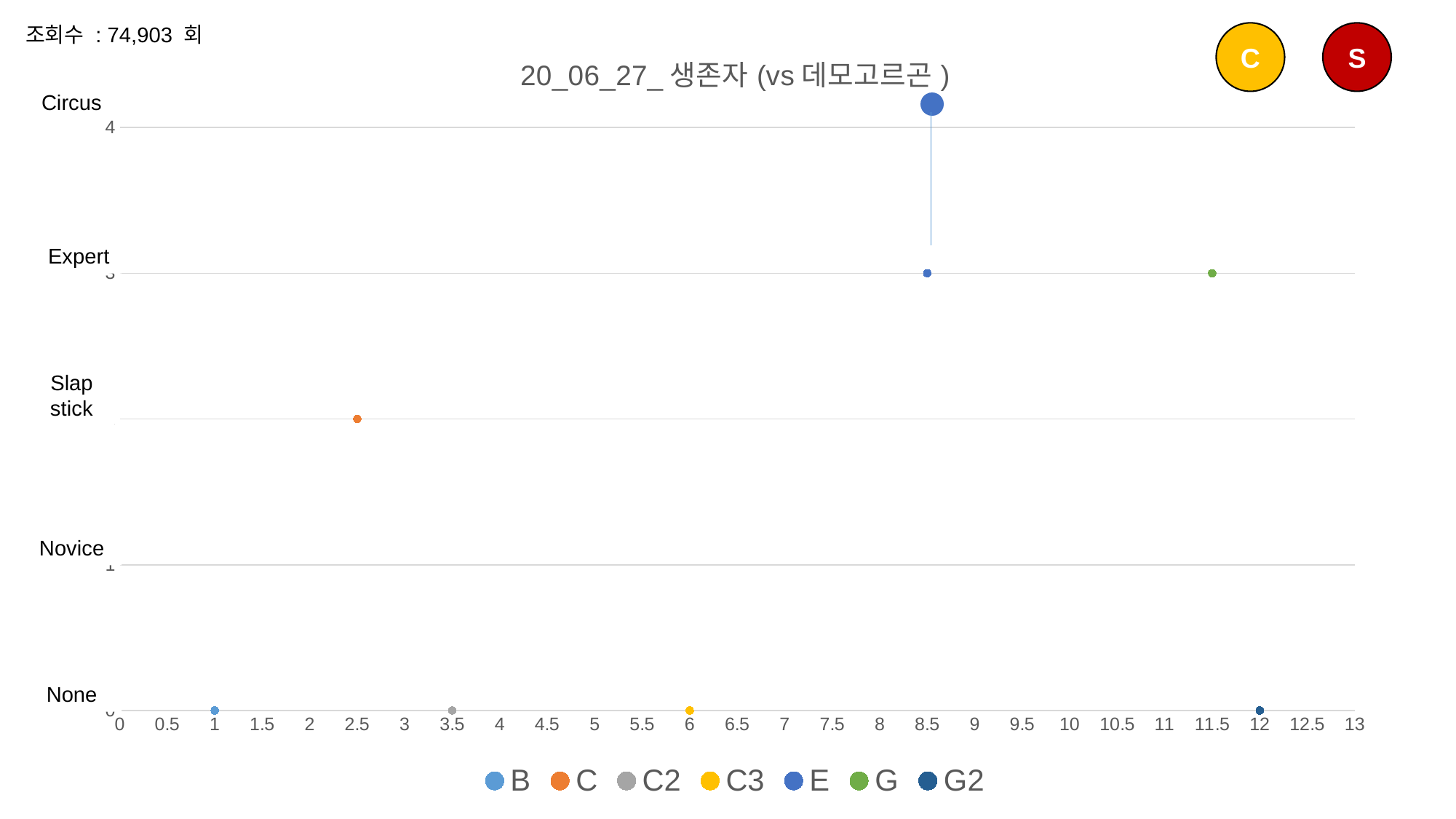

조회수 : 74,903 회

### Chart: 20_06_27_생존자(vs데모고르곤)

| Category | B | C | C2 | C3 | E | G | G2 |
|---|---|---|---|---|---|---|---|
C
S
Circus

Expert
Slap
stick
Novice
None